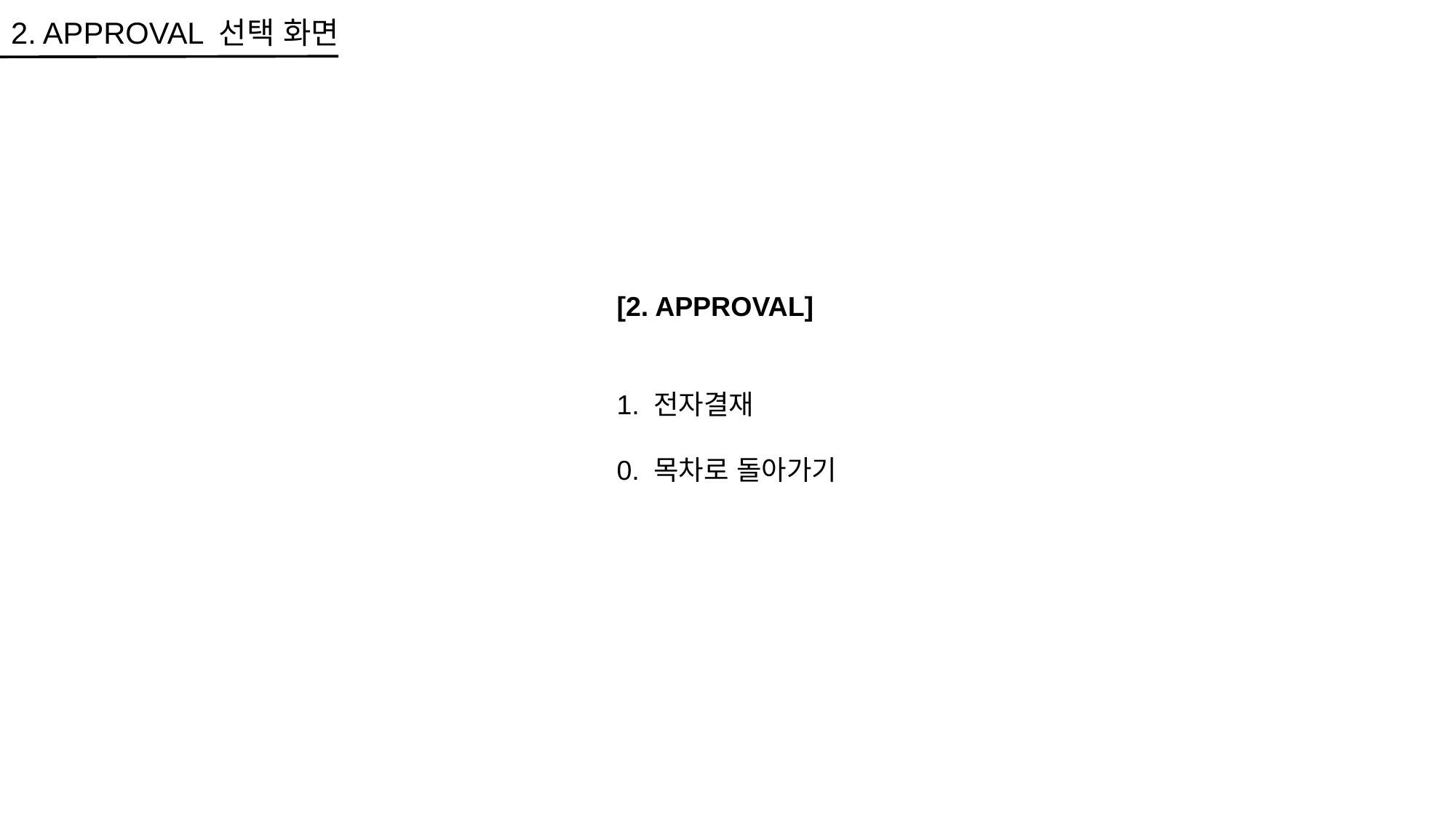

2. APPROVAL 선택 화면
[2. APPROVAL]

1. 전자결재

0. 목차로 돌아가기